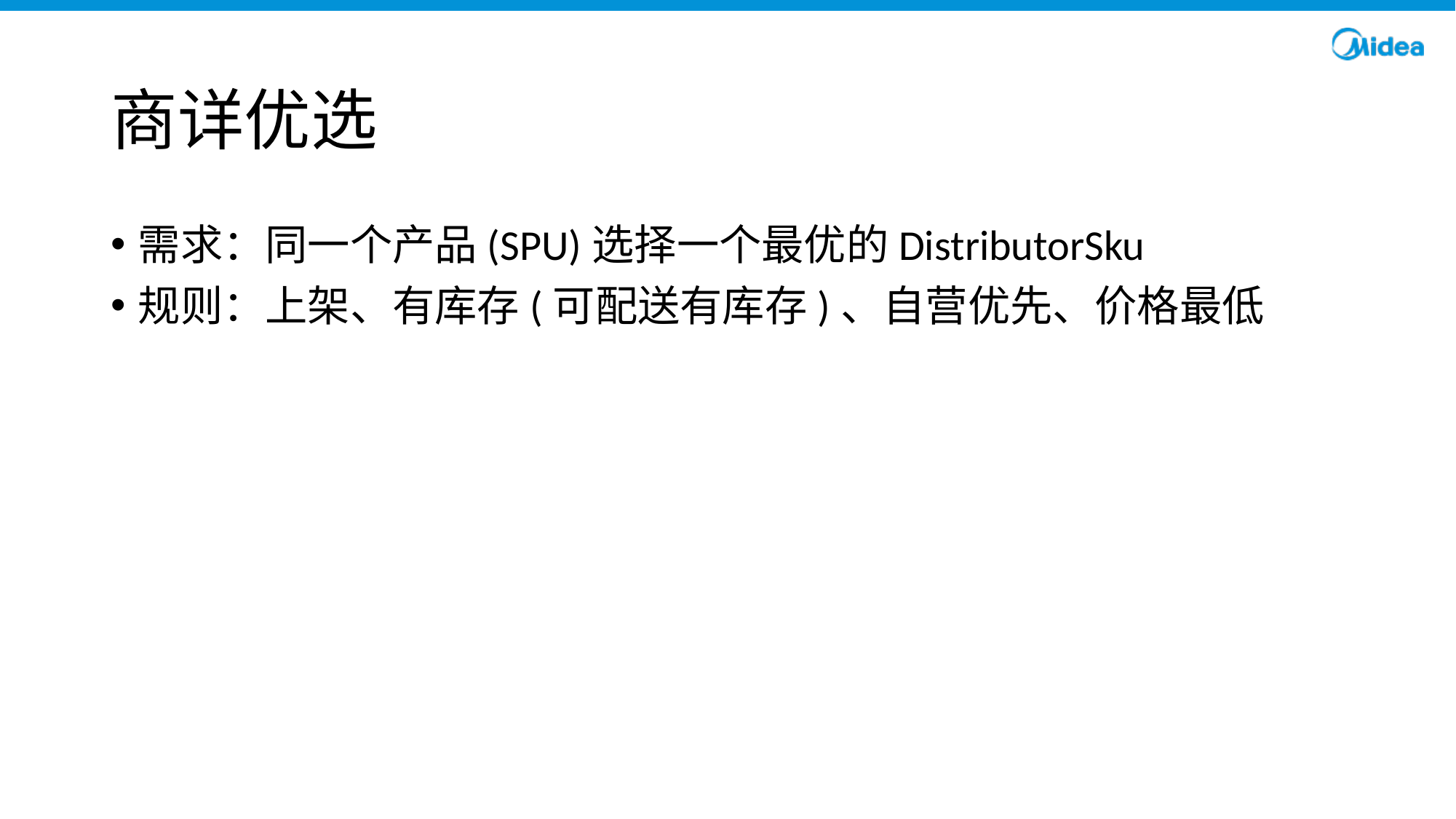

# 商详优选
需求：同一个产品(SPU)选择一个最优的DistributorSku
规则：上架、有库存(可配送有库存)、自营优先、价格最低